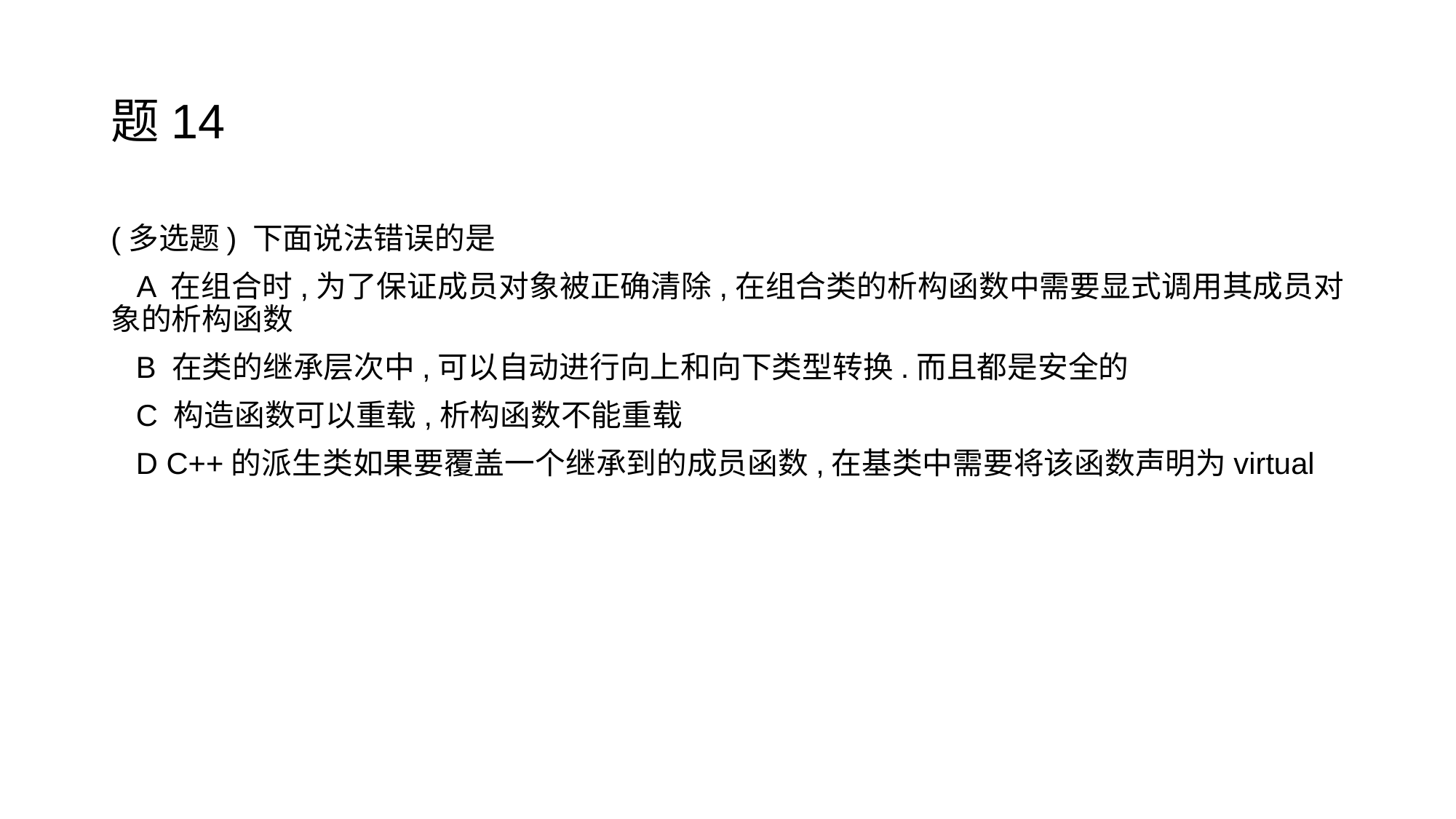

# 题14
(多选题) 下面说法错误的是
   A 在组合时,为了保证成员对象被正确清除,在组合类的析构函数中需要显式调用其成员对象的析构函数
   B 在类的继承层次中,可以自动进行向上和向下类型转换.而且都是安全的
   C 构造函数可以重载,析构函数不能重载
   D C++的派生类如果要覆盖一个继承到的成员函数,在基类中需要将该函数声明为virtual